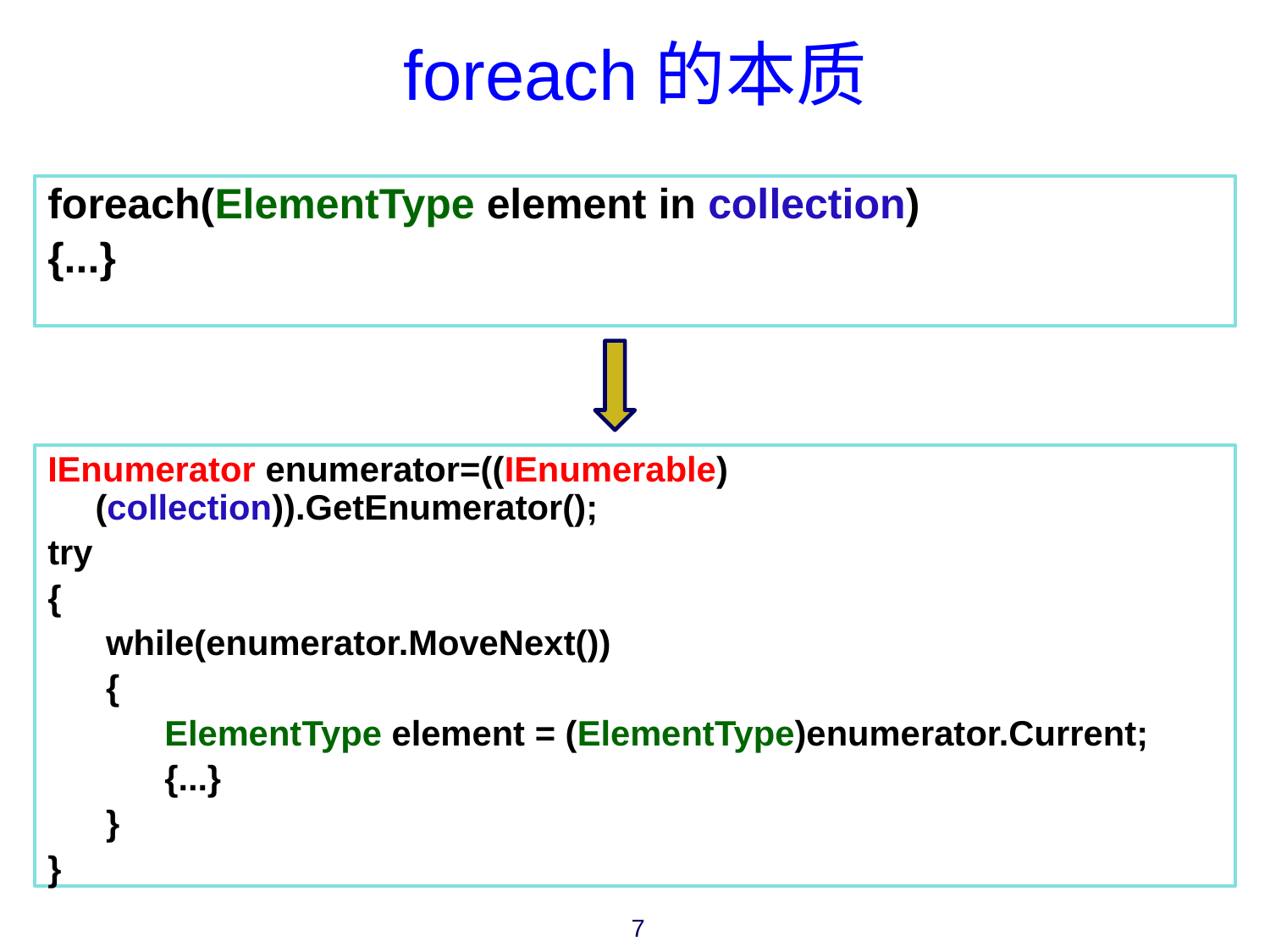

# foreach的本质
foreach(ElementType element in collection)
{...}

IEnumerator enumerator=((IEnumerable)(collection)).GetEnumerator();
try
{
      while(enumerator.MoveNext())
      {
            ElementType element = (ElementType)enumerator.Current;
            {...}
      }
}
7